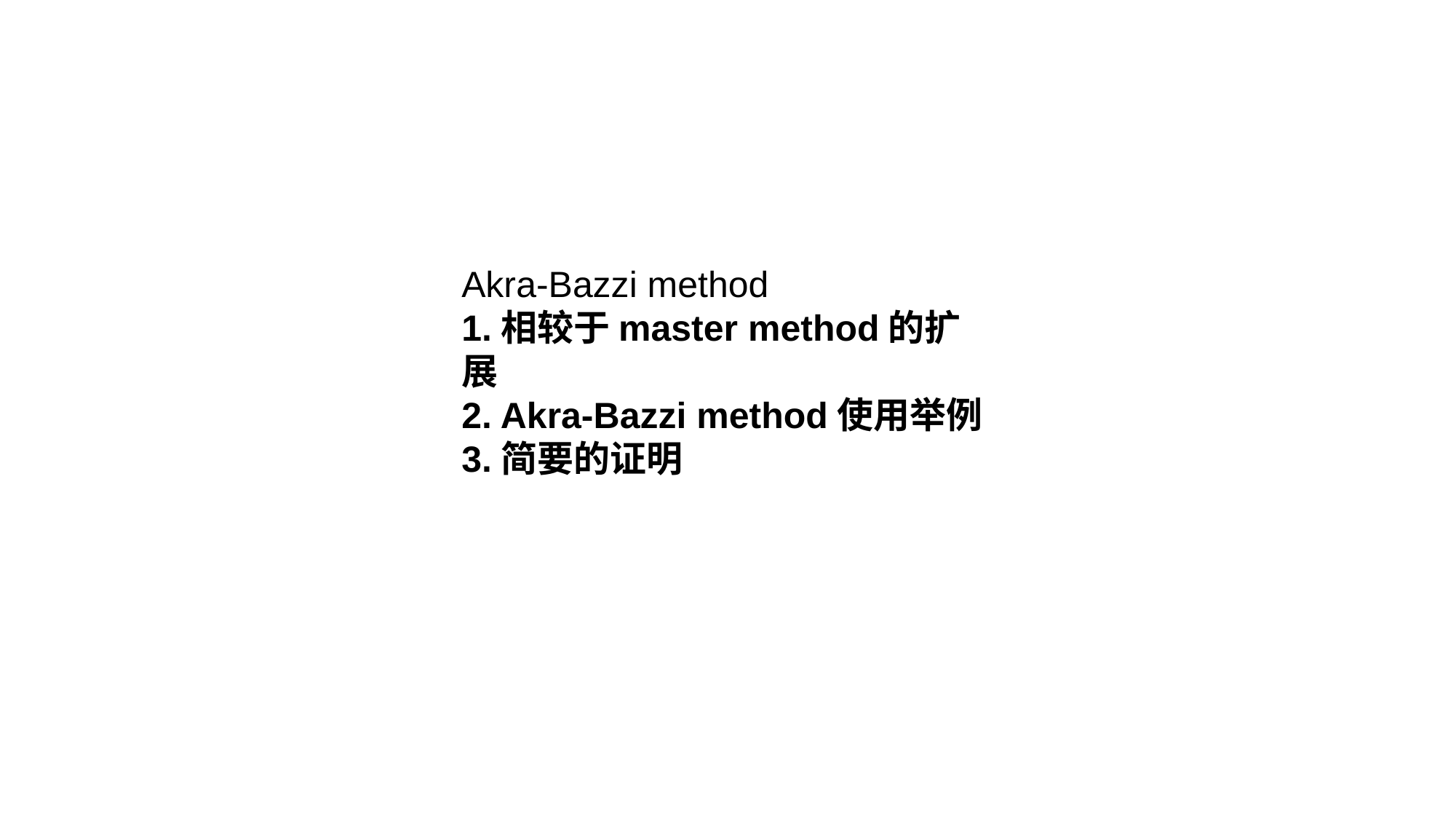

Akra-Bazzi method
1.相较于master method的扩展
2. Akra-Bazzi method使用举例
3.简要的证明